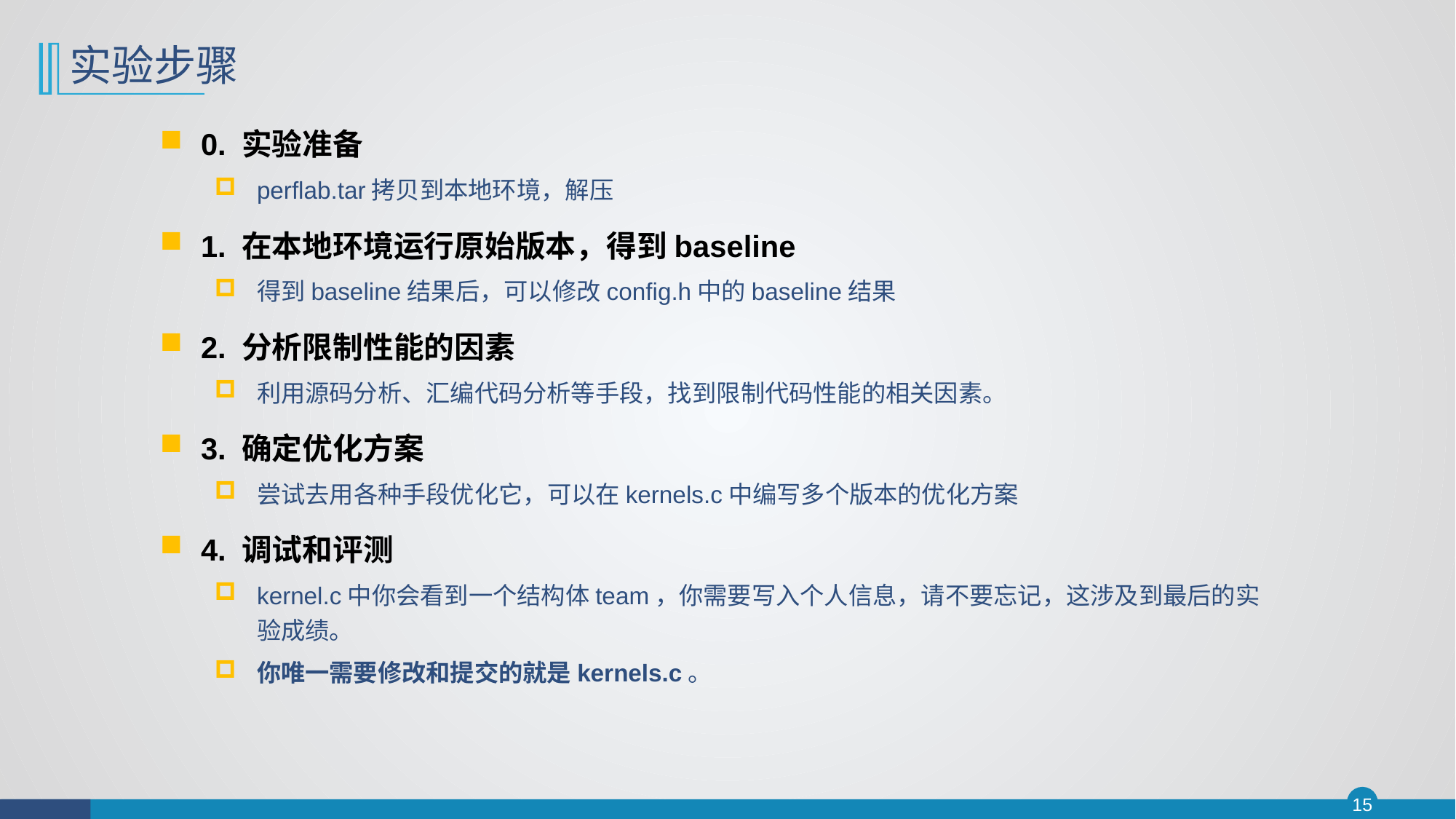

# 实验步骤
0. 实验准备
perflab.tar拷贝到本地环境，解压
1. 在本地环境运行原始版本，得到baseline
得到baseline结果后，可以修改config.h中的baseline结果
2. 分析限制性能的因素
利用源码分析、汇编代码分析等手段，找到限制代码性能的相关因素。
3. 确定优化方案
尝试去用各种手段优化它，可以在kernels.c中编写多个版本的优化方案
4. 调试和评测
kernel.c中你会看到一个结构体team，你需要写入个人信息，请不要忘记，这涉及到最后的实验成绩。
你唯一需要修改和提交的就是kernels.c。